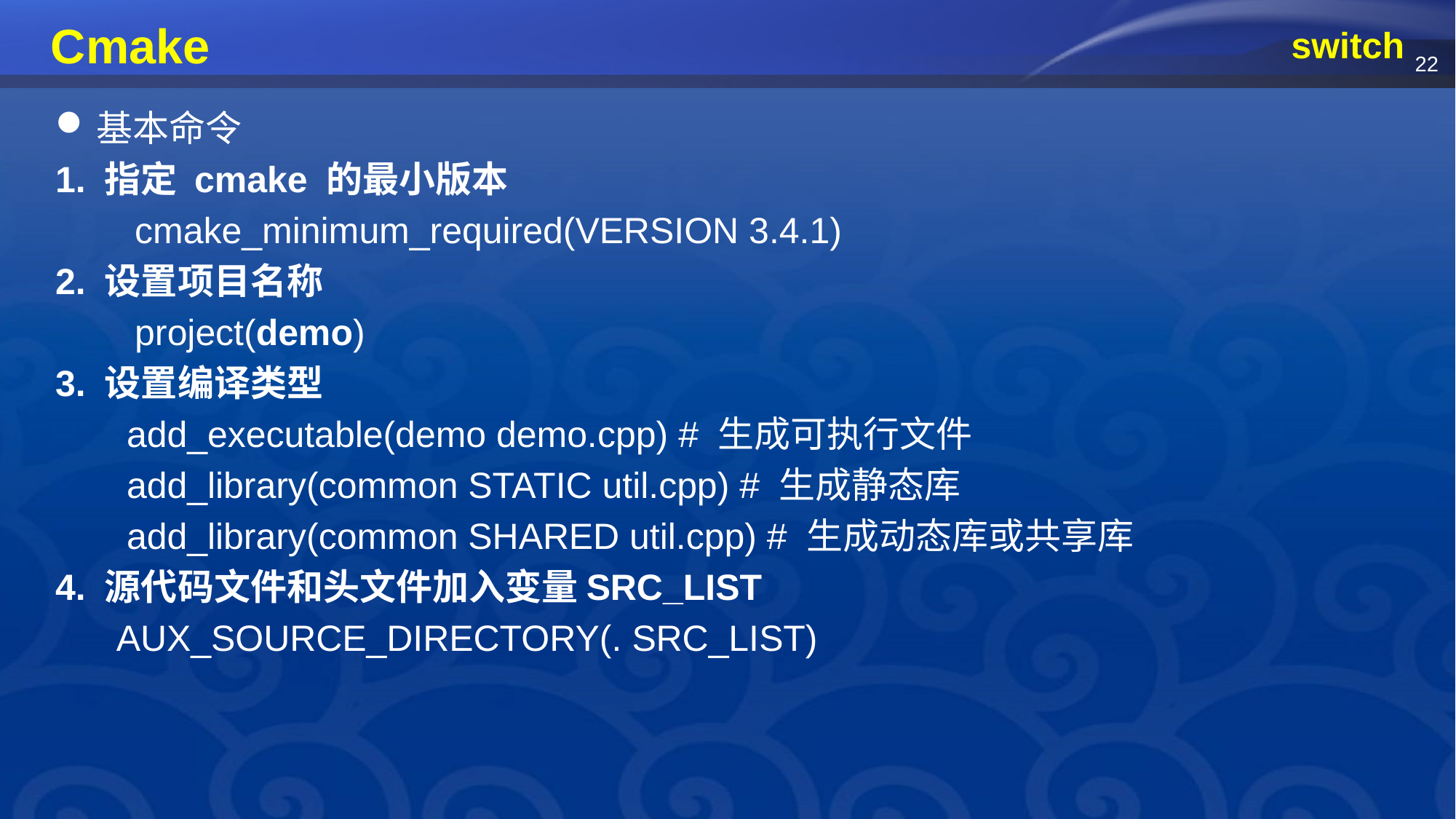

# Cmake
switch
基本命令
1. 指定 cmake 的最小版本
    cmake_minimum_required(VERSION 3.4.1)
2. 设置项目名称
    project(demo)
3. 设置编译类型
       add_executable(demo demo.cpp) # 生成可执行文件
       add_library(common STATIC util.cpp) # 生成静态库
       add_library(common SHARED util.cpp) # 生成动态库或共享库
4. 源代码文件和头文件加入变量SRC_LIST
      AUX_SOURCE_DIRECTORY(. SRC_LIST)